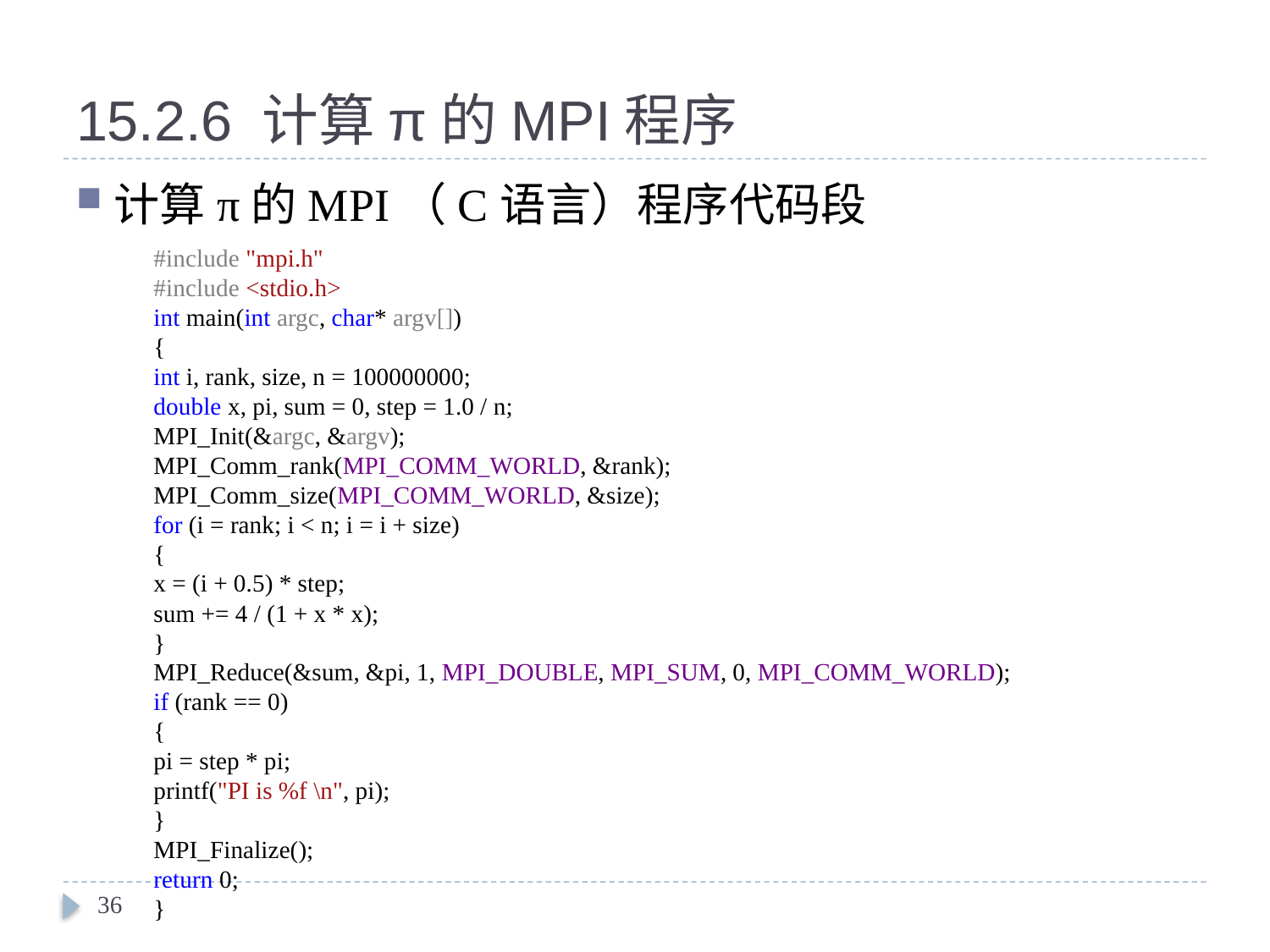

# 15.2.6 计算π的MPI程序
计算π的MPI（C语言）程序代码段
#include "mpi.h"
#include <stdio.h>
int main(int argc, char* argv[])
{
int i, rank, size, n = 100000000;
double x, pi, sum = 0, step = 1.0 / n;
MPI_Init(&argc, &argv);
MPI_Comm_rank(MPI_COMM_WORLD, &rank);
MPI_Comm_size(MPI_COMM_WORLD, &size);
for (i = rank; i < n; i = i + size)
{
x = (i + 0.5) * step;
sum += 4 / (1 + x * x);
}
MPI_Reduce(&sum, &pi, 1, MPI_DOUBLE, MPI_SUM, 0, MPI_COMM_WORLD);
if (rank == 0)
{
pi = step * pi;
printf("PI is %f \n", pi);
}
MPI_Finalize();
return 0;
}
36